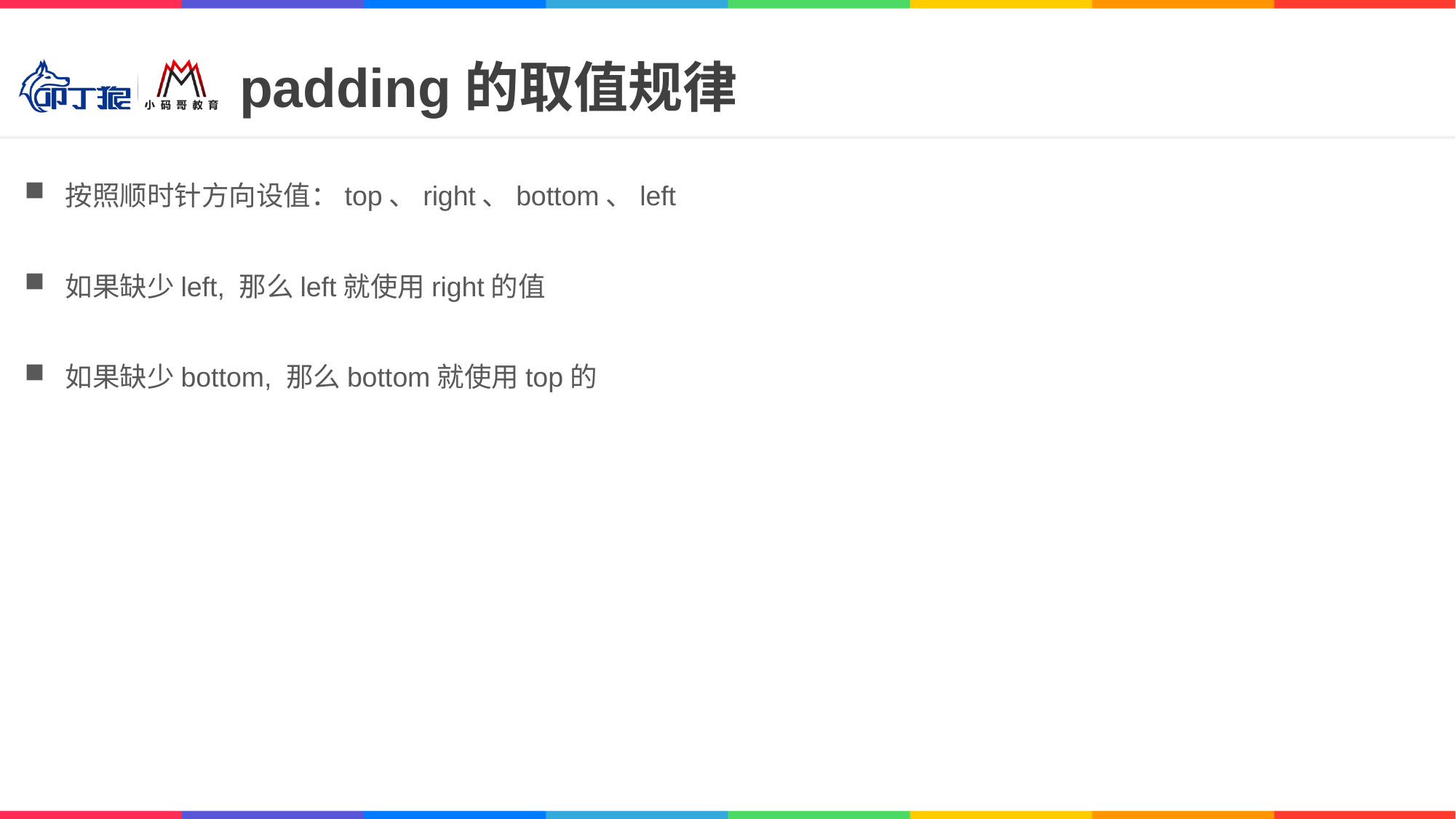

# padding的取值规律
按照顺时针方向设值：top、right、bottom、left

如果缺少left, 那么left就使用right的值

如果缺少bottom, 那么bottom就使用top的